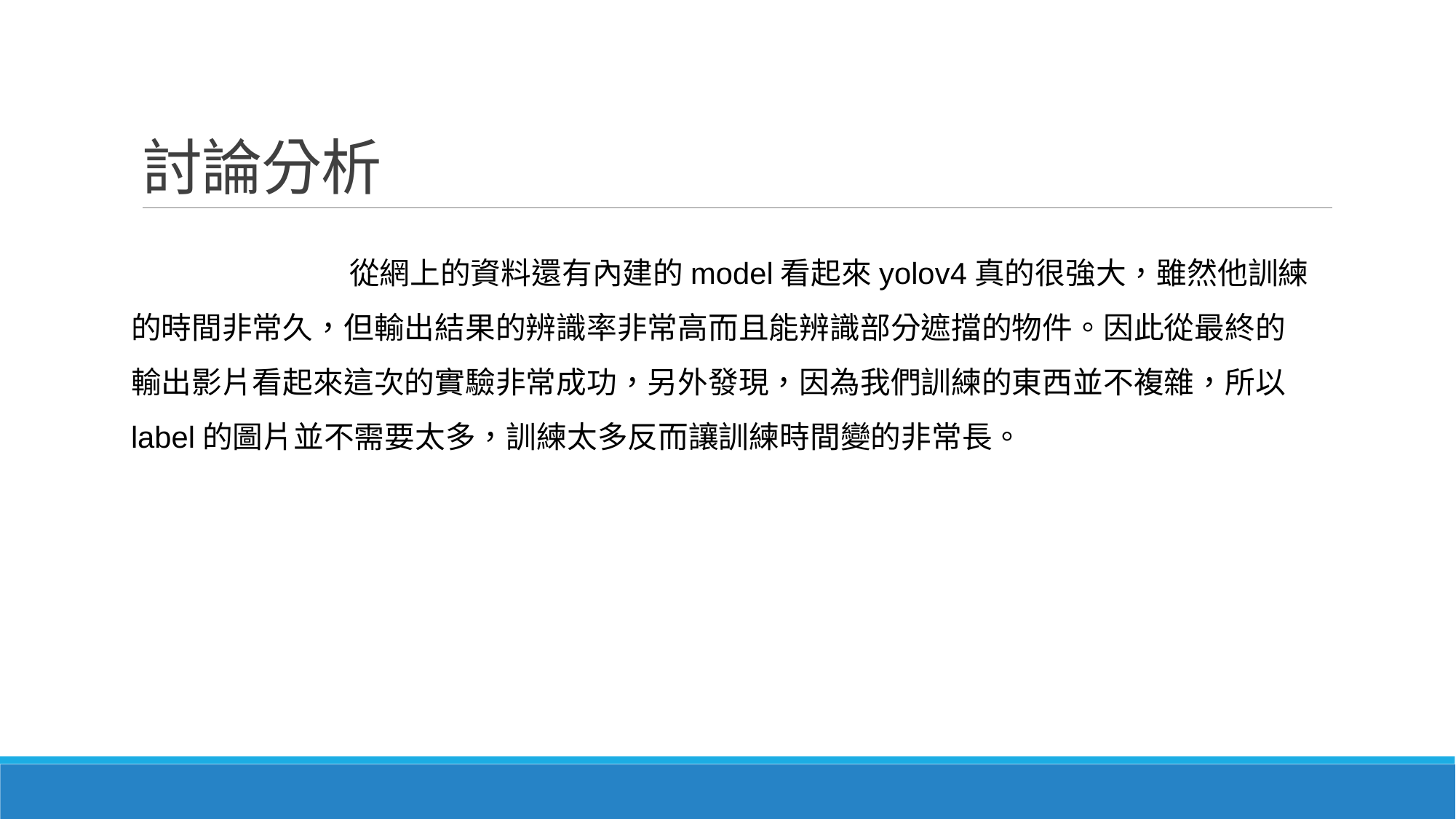

# 討論分析
		從網上的資料還有內建的model看起來yolov4真的很強大，雖然他訓練的時間非常久，但輸出結果的辨識率非常高而且能辨識部分遮擋的物件。因此從最終的輸出影片看起來這次的實驗非常成功，另外發現，因為我們訓練的東西並不複雜，所以label的圖片並不需要太多，訓練太多反而讓訓練時間變的非常長。